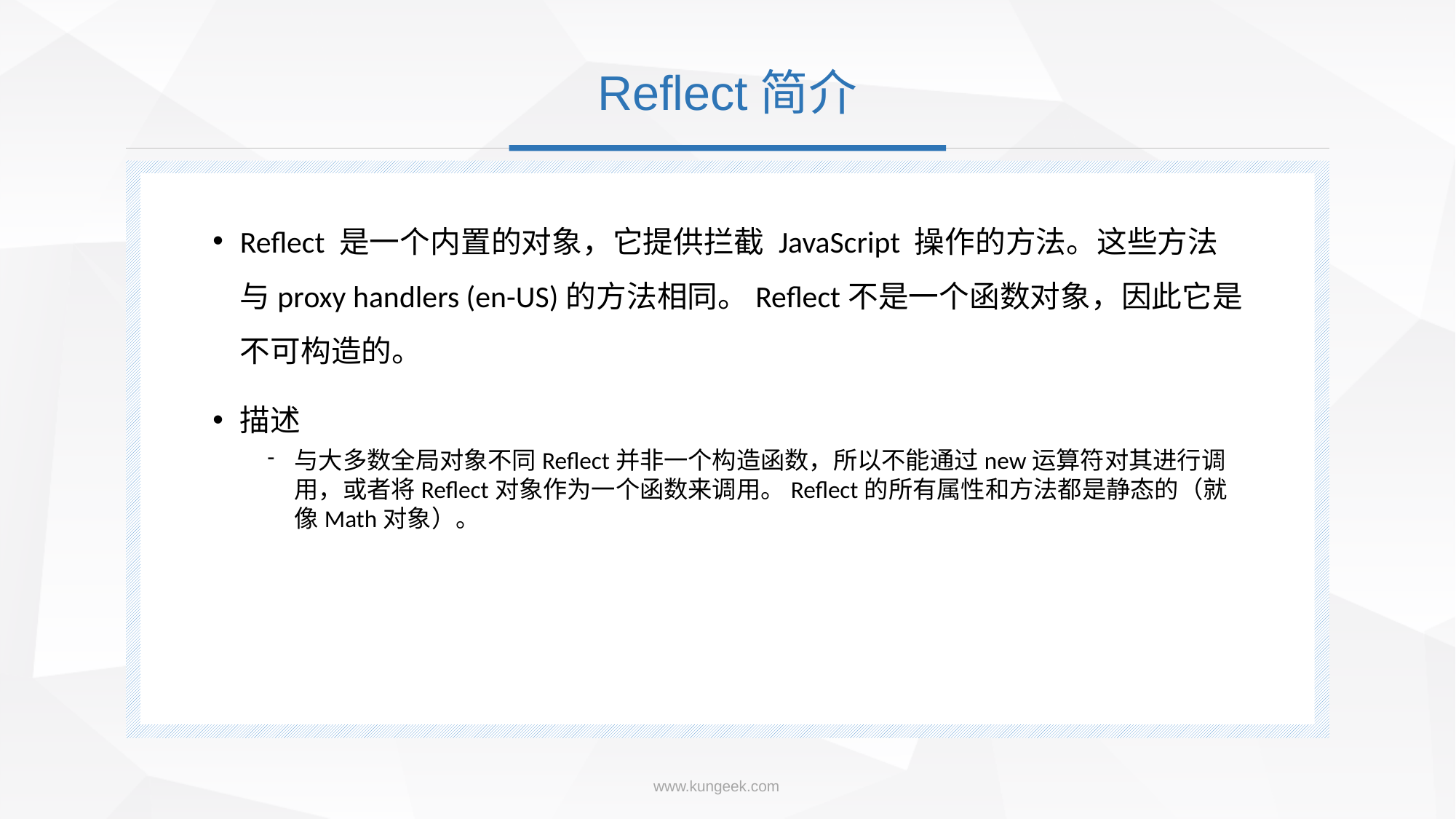

# Reflect简介
Reflect 是一个内置的对象，它提供拦截 JavaScript 操作的方法。这些方法与proxy handlers (en-US)的方法相同。Reflect不是一个函数对象，因此它是不可构造的。
描述
与大多数全局对象不同Reflect并非一个构造函数，所以不能通过new运算符对其进行调用，或者将Reflect对象作为一个函数来调用。Reflect的所有属性和方法都是静态的（就像Math对象）。